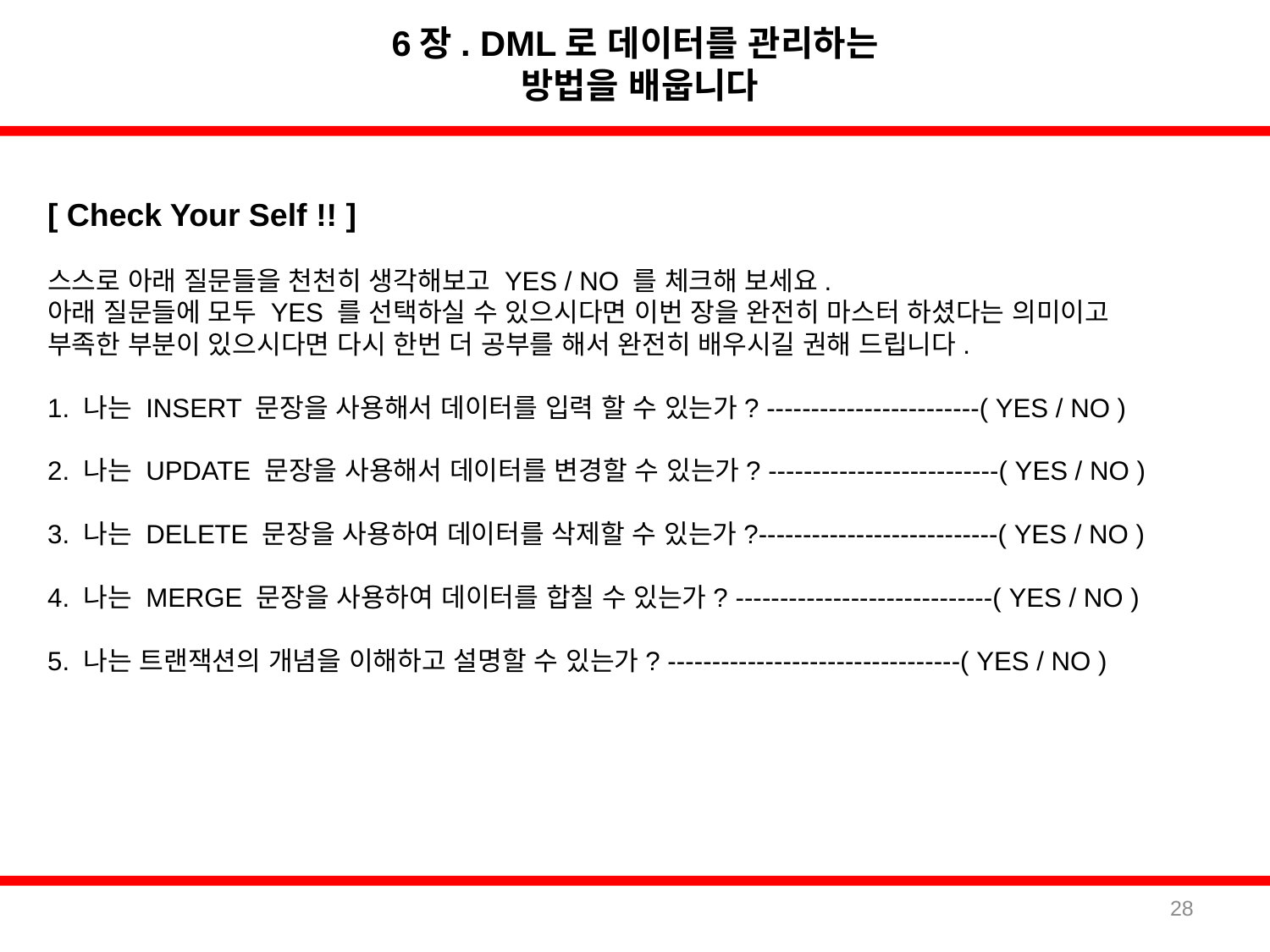

6장. DML로 데이터를 관리하는
방법을 배웁니다

[ Check Your Self !! ]

스스로 아래 질문들을 천천히 생각해보고 YES / NO 를 체크해 보세요.
아래 질문들에 모두 YES 를 선택하실 수 있으시다면 이번 장을 완전히 마스터 하셨다는 의미이고
부족한 부분이 있으시다면 다시 한번 더 공부를 해서 완전히 배우시길 권해 드립니다.

1. 나는 INSERT 문장을 사용해서 데이터를 입력 할 수 있는가? ------------------------( YES / NO )

2. 나는 UPDATE 문장을 사용해서 데이터를 변경할 수 있는가? --------------------------( YES / NO )

3. 나는 DELETE 문장을 사용하여 데이터를 삭제할 수 있는가?---------------------------( YES / NO )

4. 나는 MERGE 문장을 사용하여 데이터를 합칠 수 있는가? -----------------------------( YES / NO )

5. 나는 트랜잭션의 개념을 이해하고 설명할 수 있는가? ---------------------------------( YES / NO )

28